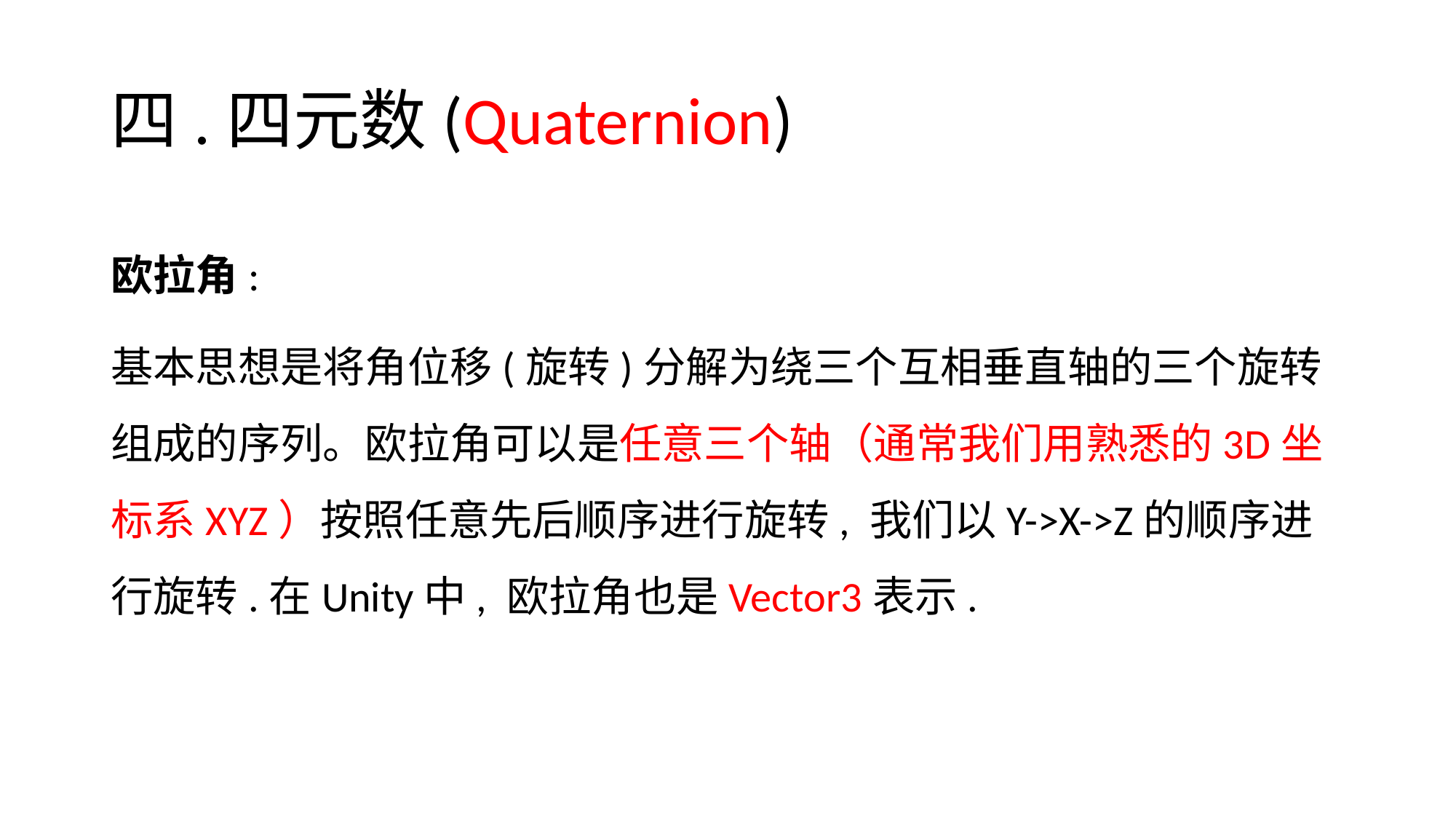

# 四.四元数(Quaternion)
欧拉角:
基本思想是将角位移(旋转)分解为绕三个互相垂直轴的三个旋转组成的序列。欧拉角可以是任意三个轴（通常我们用熟悉的3D坐标系XYZ）按照任意先后顺序进行旋转, 我们以Y->X->Z的顺序进行旋转.在Unity中, 欧拉角也是Vector3表示.